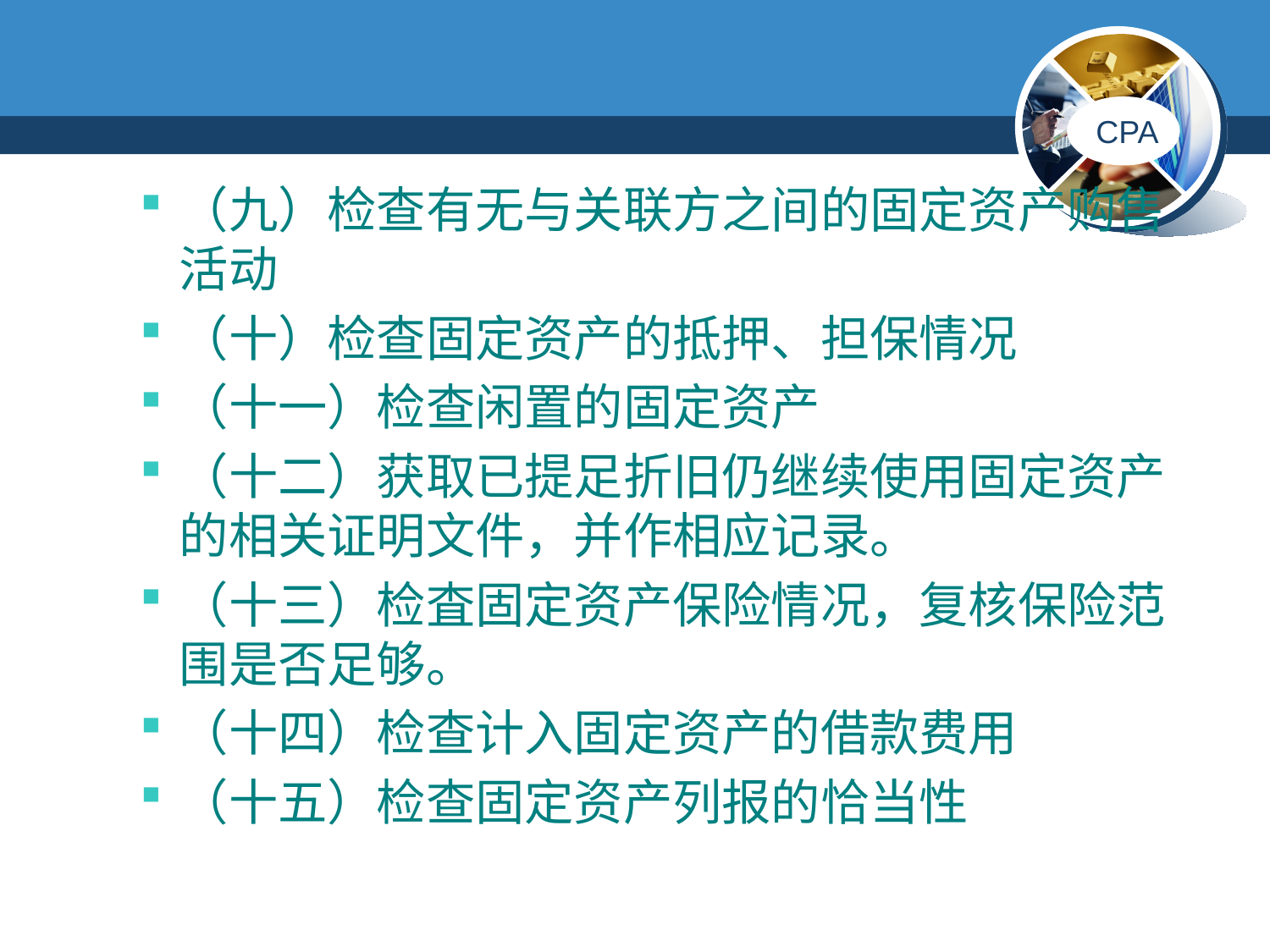

#
（九）检查有无与关联方之间的固定资产购售活动
（十）检查固定资产的抵押、担保情况
（十一）检查闲置的固定资产
（十二）获取已提足折旧仍继续使用固定资产的相关证明文件，并作相应记录。
（十三）检査固定资产保险情况，复核保险范围是否足够。
（十四）检查计入固定资产的借款费用
（十五）检查固定资产列报的恰当性